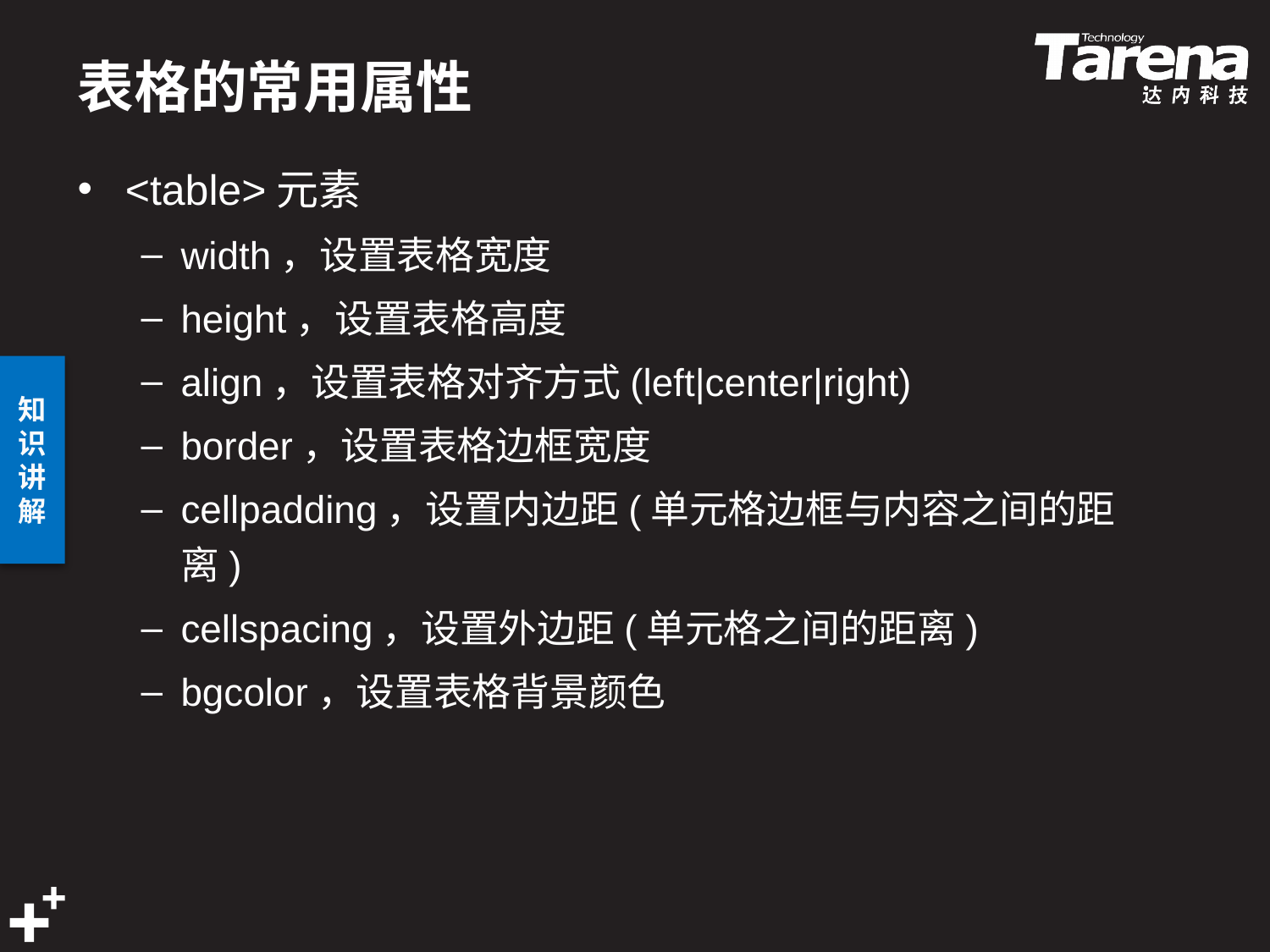

# 表格的常用属性
<table>元素
width，设置表格宽度
height，设置表格高度
align，设置表格对齐方式(left|center|right)
border，设置表格边框宽度
cellpadding，设置内边距(单元格边框与内容之间的距离)
cellspacing，设置外边距(单元格之间的距离)
bgcolor，设置表格背景颜色